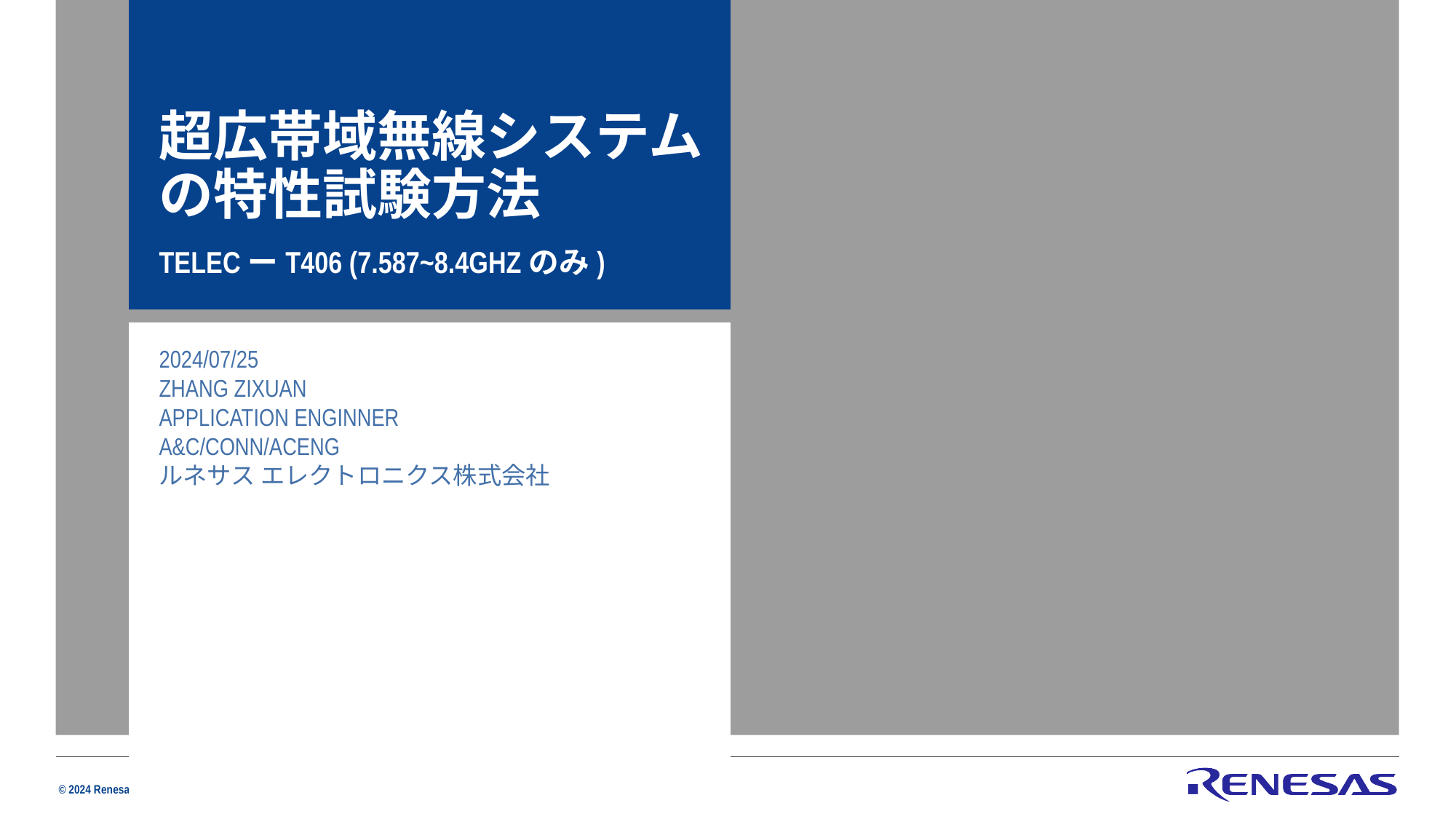

超広帯域無線システムの特性試験方法
TELECーT406 (7.587~8.4GHzのみ)
2024/07/25
ZHANG ZIXUAN
APPLICATION ENGINNER
A&C/CONN/ACENG
ルネサス エレクトロニクス株式会社